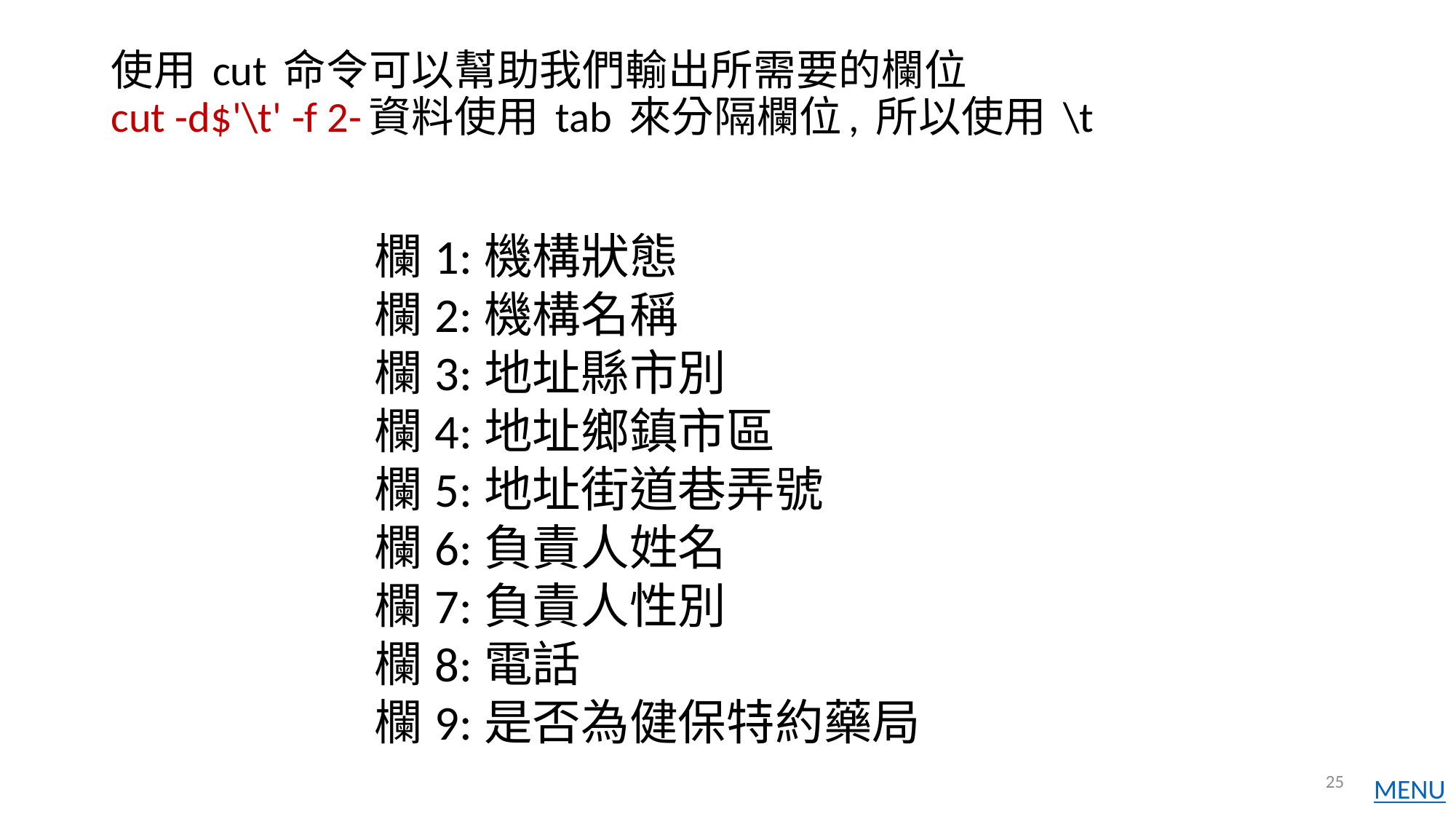

# 使用 cut 命令可以幫助我們輸出所需要的欄位 cut -d$'\t' -f 2-資料使用 tab 來分隔欄位, 所以使用 \t
欄1:機構狀態
欄2:機構名稱
欄3:地址縣市別
欄4:地址鄉鎮市區
欄5:地址街道巷弄號
欄6:負責人姓名
欄7:負責人性別
欄8:電話
欄9:是否為健保特約藥局
25